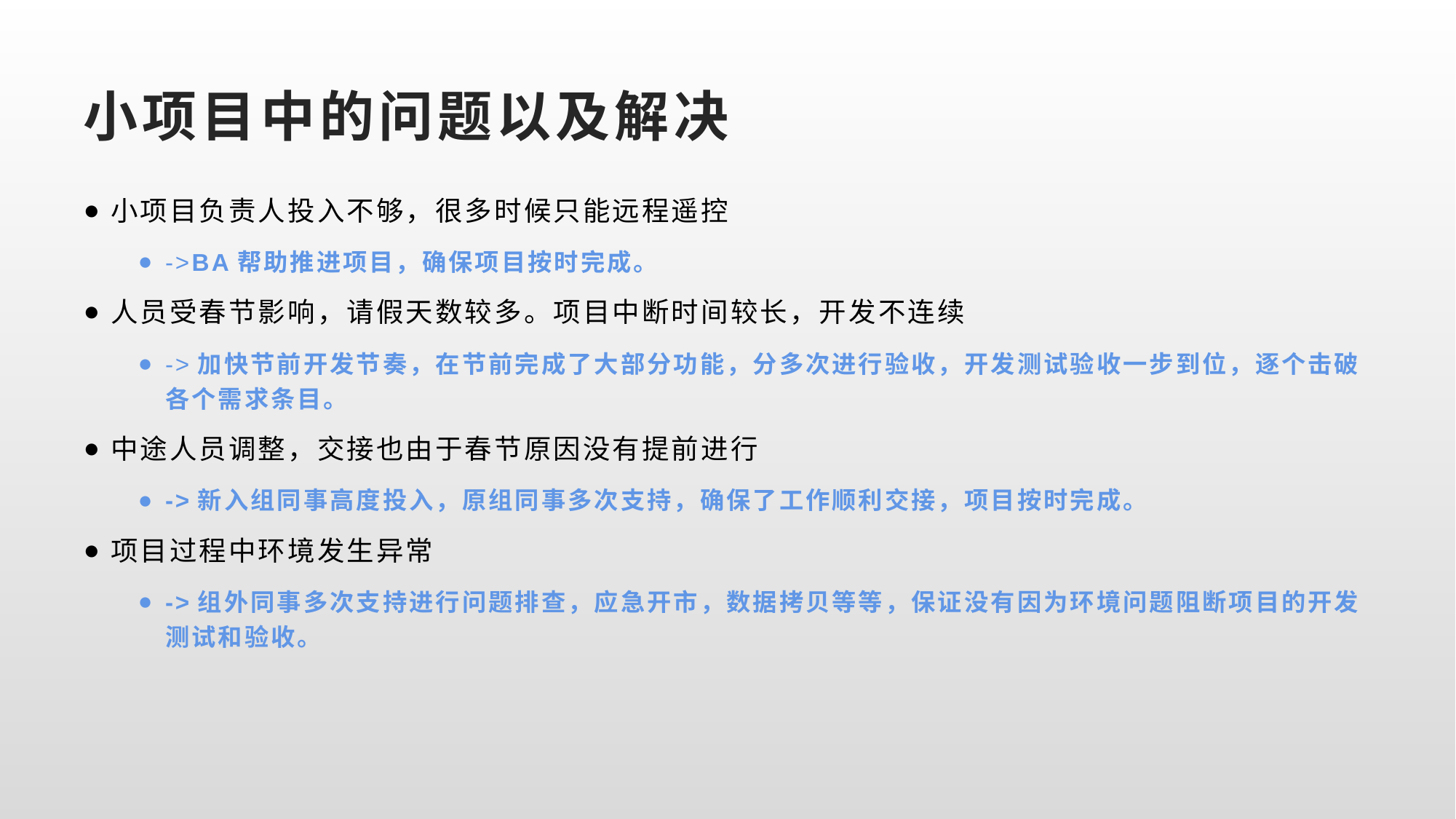

# 小项目中的问题以及解决
小项目负责人投入不够，很多时候只能远程遥控
->BA帮助推进项目，确保项目按时完成。
人员受春节影响，请假天数较多。项目中断时间较长，开发不连续
->加快节前开发节奏，在节前完成了大部分功能，分多次进行验收，开发测试验收一步到位，逐个击破各个需求条目。
中途人员调整，交接也由于春节原因没有提前进行
->新入组同事高度投入，原组同事多次支持，确保了工作顺利交接，项目按时完成。
项目过程中环境发生异常
->组外同事多次支持进行问题排查，应急开市，数据拷贝等等，保证没有因为环境问题阻断项目的开发测试和验收。